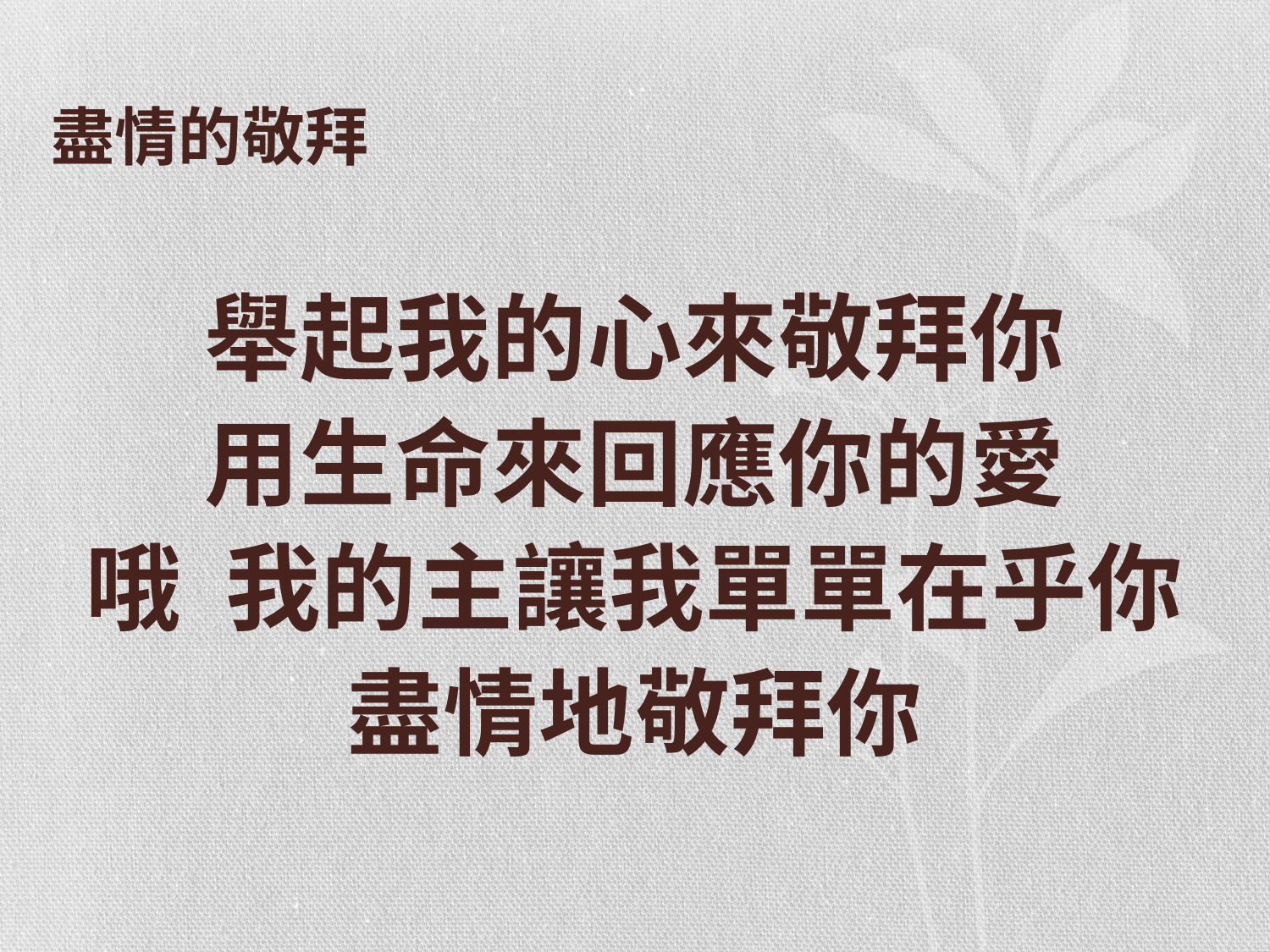

# 盡情的敬拜
舉起我的心來敬拜你
用生命來回應你的愛
哦  我的主讓我單單在乎你
盡情地敬拜你